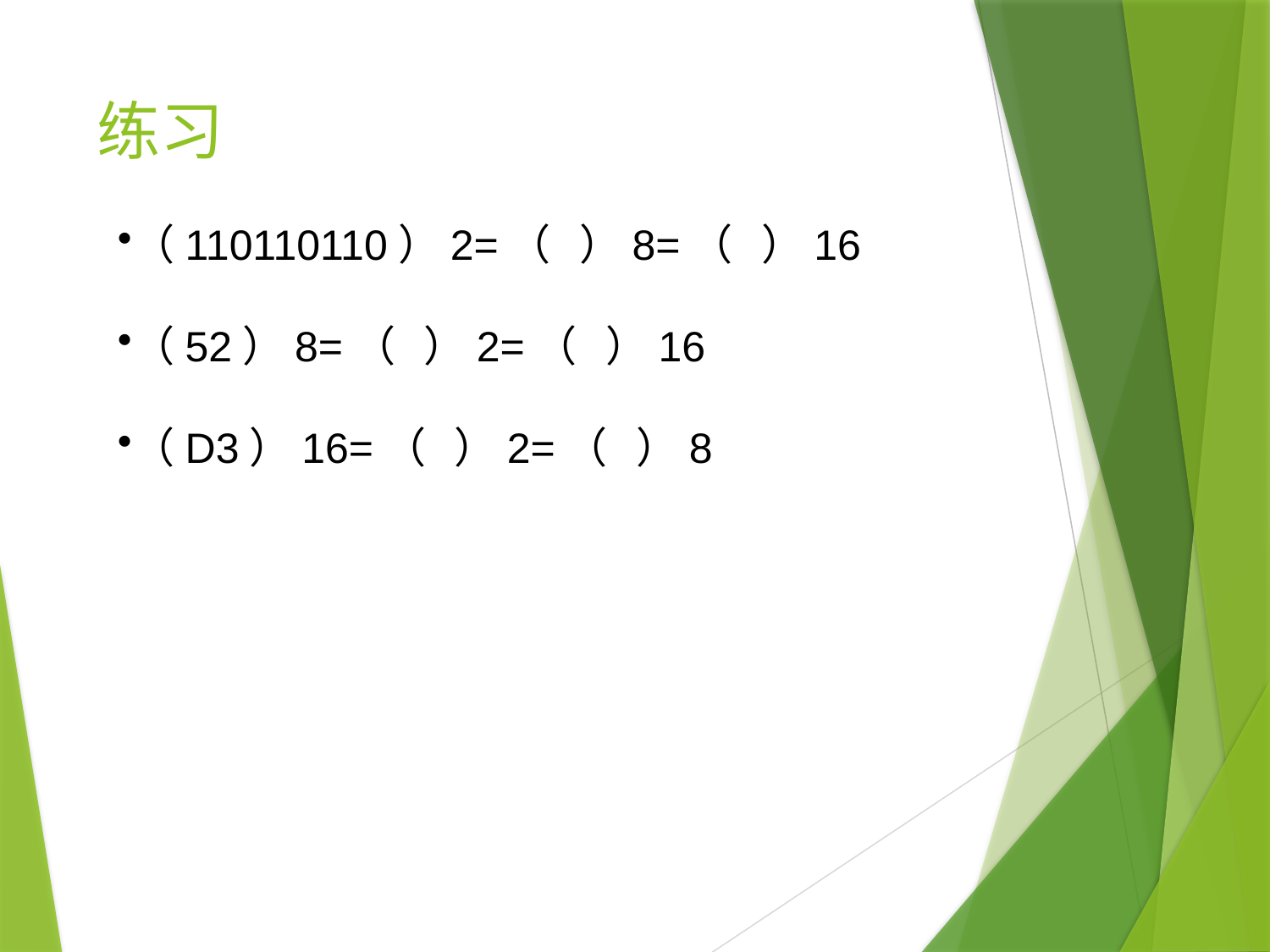

# 练习
（110110110）2=（   ）8=（   ）16

（52）8=（   ）2=（   ）16

（D3）16=（   ）2=（   ）8